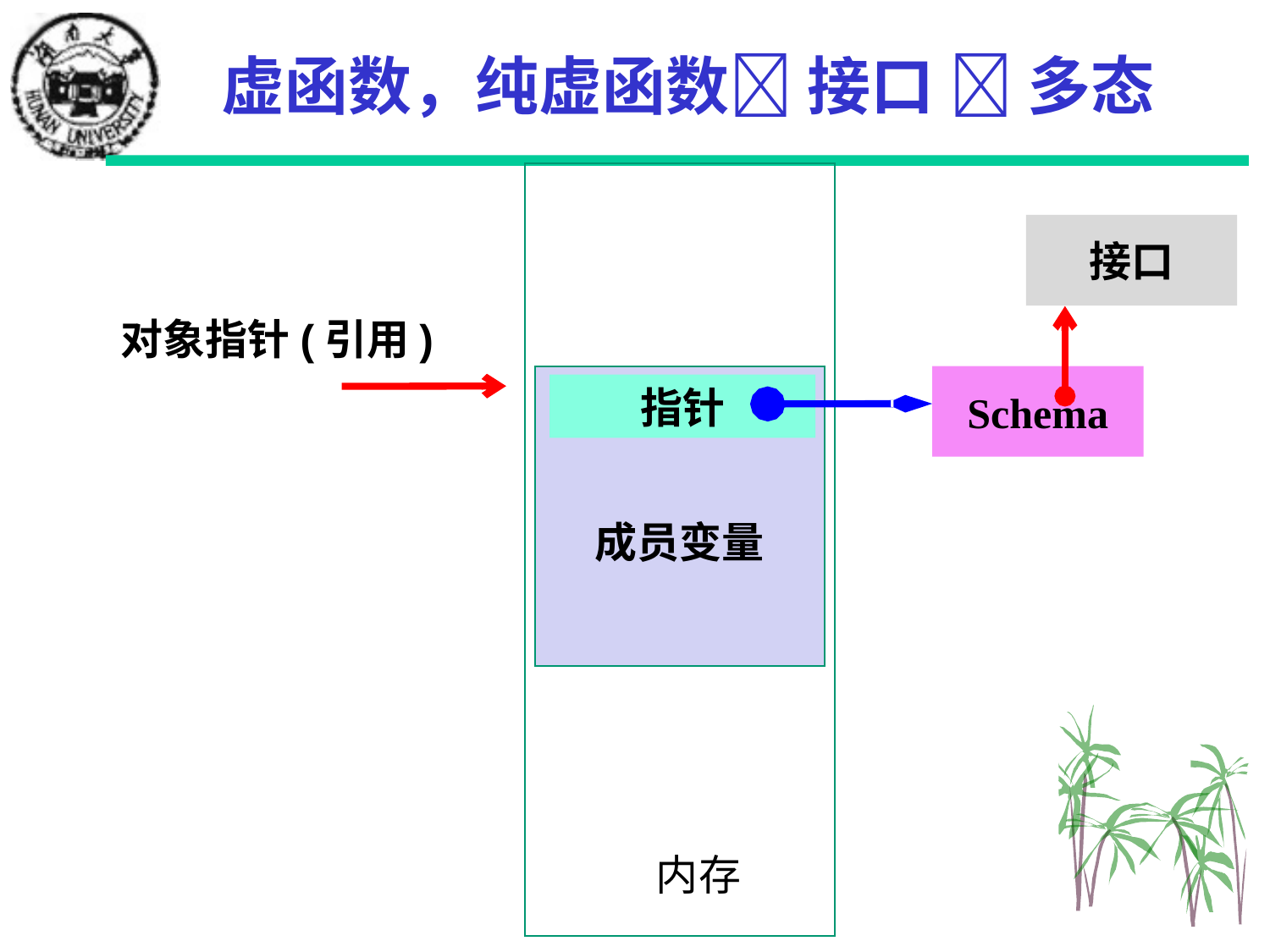

# 虚函数，纯虚函数⇒ 接口 ⇒ 多态

接口
对象指针(引用)

Schema
指针
成员变量
内存